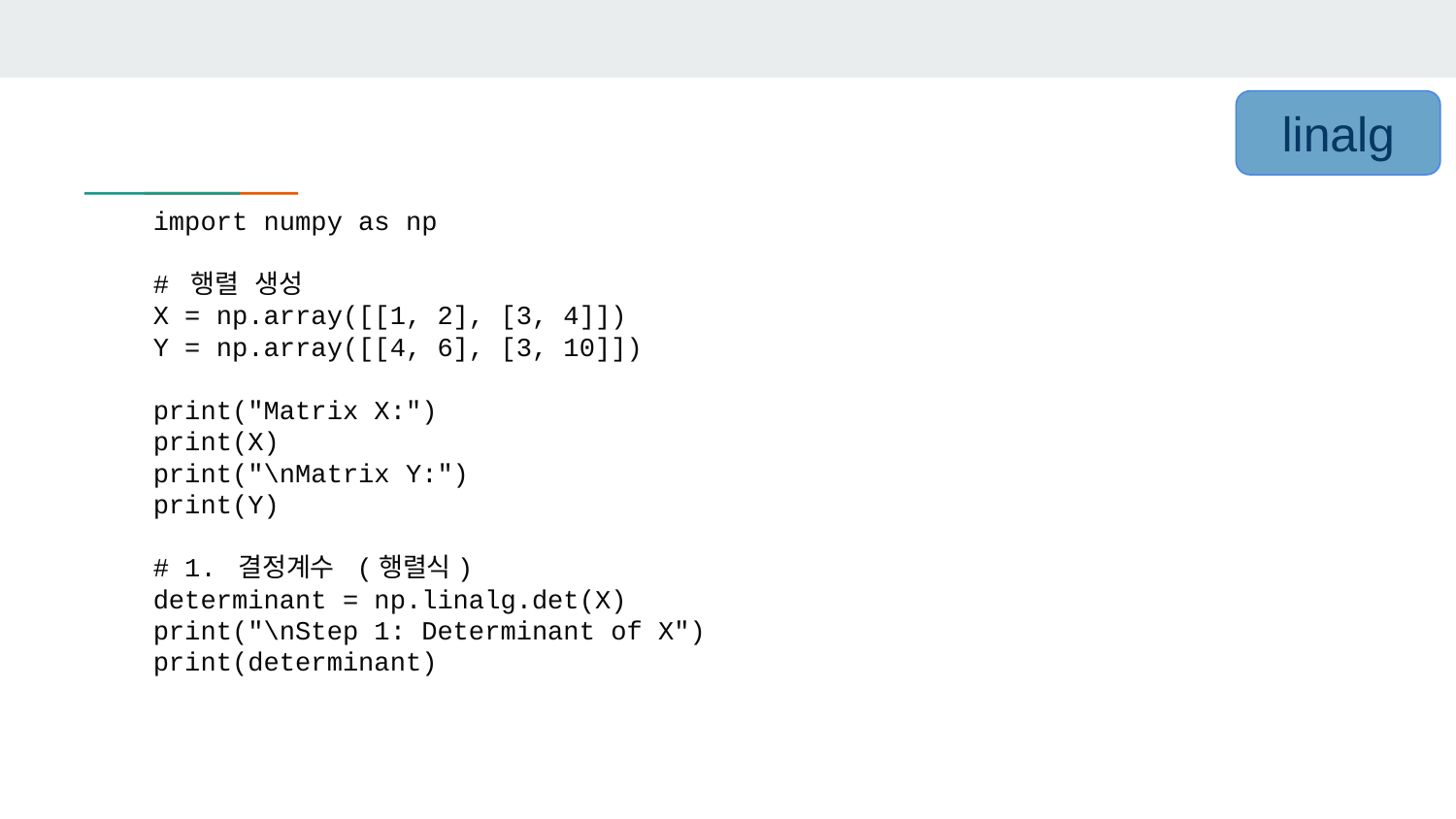

linalg
import numpy as np

# 행렬 생성
X = np.array([[1, 2], [3, 4]])
Y = np.array([[4, 6], [3, 10]])

print("Matrix X:")
print(X)
print("\nMatrix Y:")
print(Y)

# 1. 결정계수 (행렬식)
determinant = np.linalg.det(X)
print("\nStep 1: Determinant of X")
print(determinant)